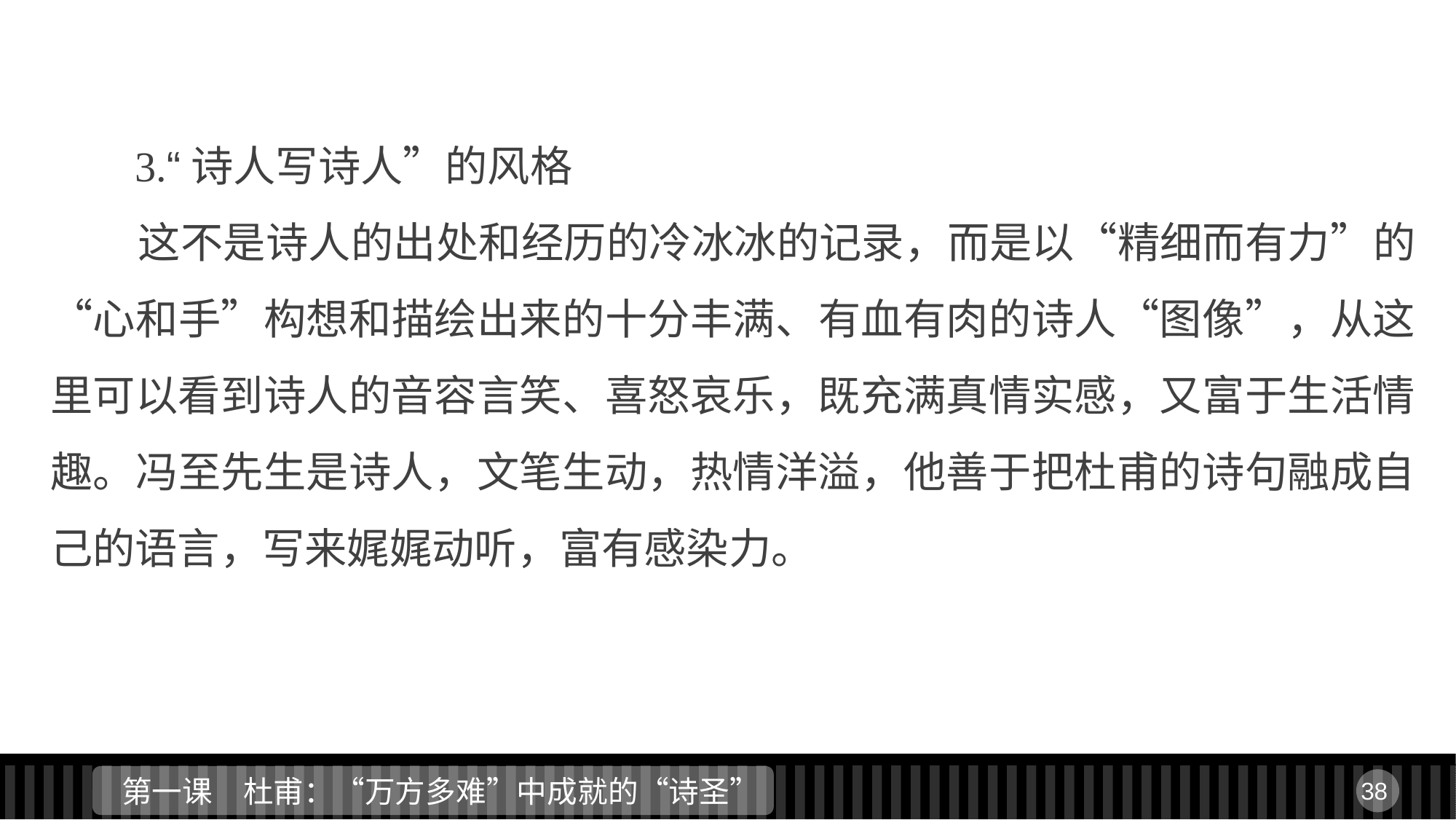

3.“诗人写诗人”的风格
        这不是诗人的出处和经历的冷冰冰的记录，而是以“精细而有力”的“心和手”构想和描绘出来的十分丰满、有血有肉的诗人“图像”，从这里可以看到诗人的音容言笑、喜怒哀乐，既充满真情实感，又富于生活情趣。冯至先生是诗人，文笔生动，热情洋溢，他善于把杜甫的诗句融成自己的语言，写来娓娓动听，富有感染力。